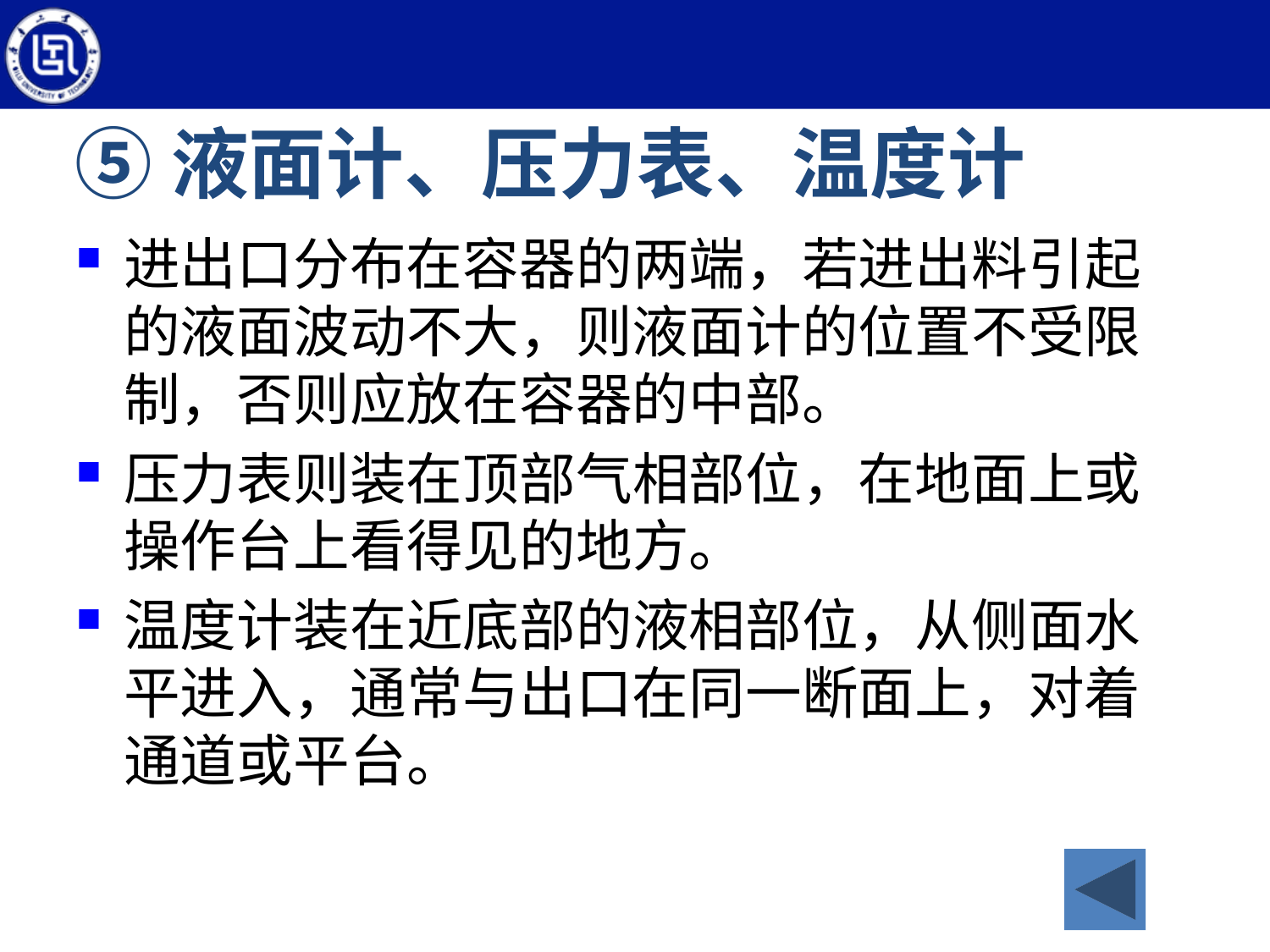

# ⑤液面计、压力表、温度计
进出口分布在容器的两端，若进出料引起的液面波动不大，则液面计的位置不受限制，否则应放在容器的中部。
压力表则装在顶部气相部位，在地面上或操作台上看得见的地方。
温度计装在近底部的液相部位，从侧面水平进入，通常与出口在同一断面上，对着通道或平台。